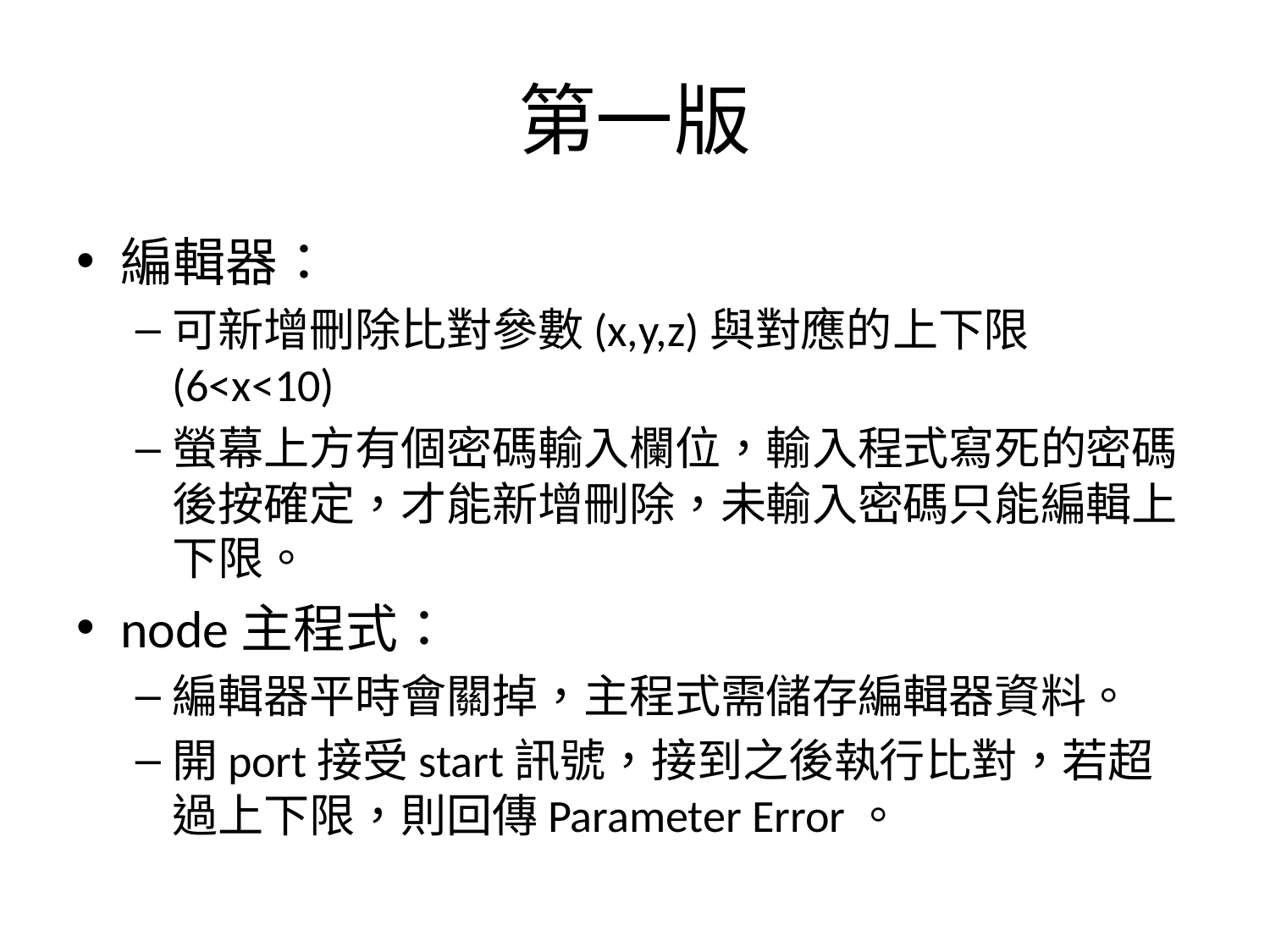

# 第一版
編輯器：
可新增刪除比對參數(x,y,z)與對應的上下限(6<x<10)
螢幕上方有個密碼輸入欄位，輸入程式寫死的密碼後按確定，才能新增刪除，未輸入密碼只能編輯上下限。
node主程式：
編輯器平時會關掉，主程式需儲存編輯器資料。
開port接受start訊號，接到之後執行比對，若超過上下限，則回傳Parameter Error。